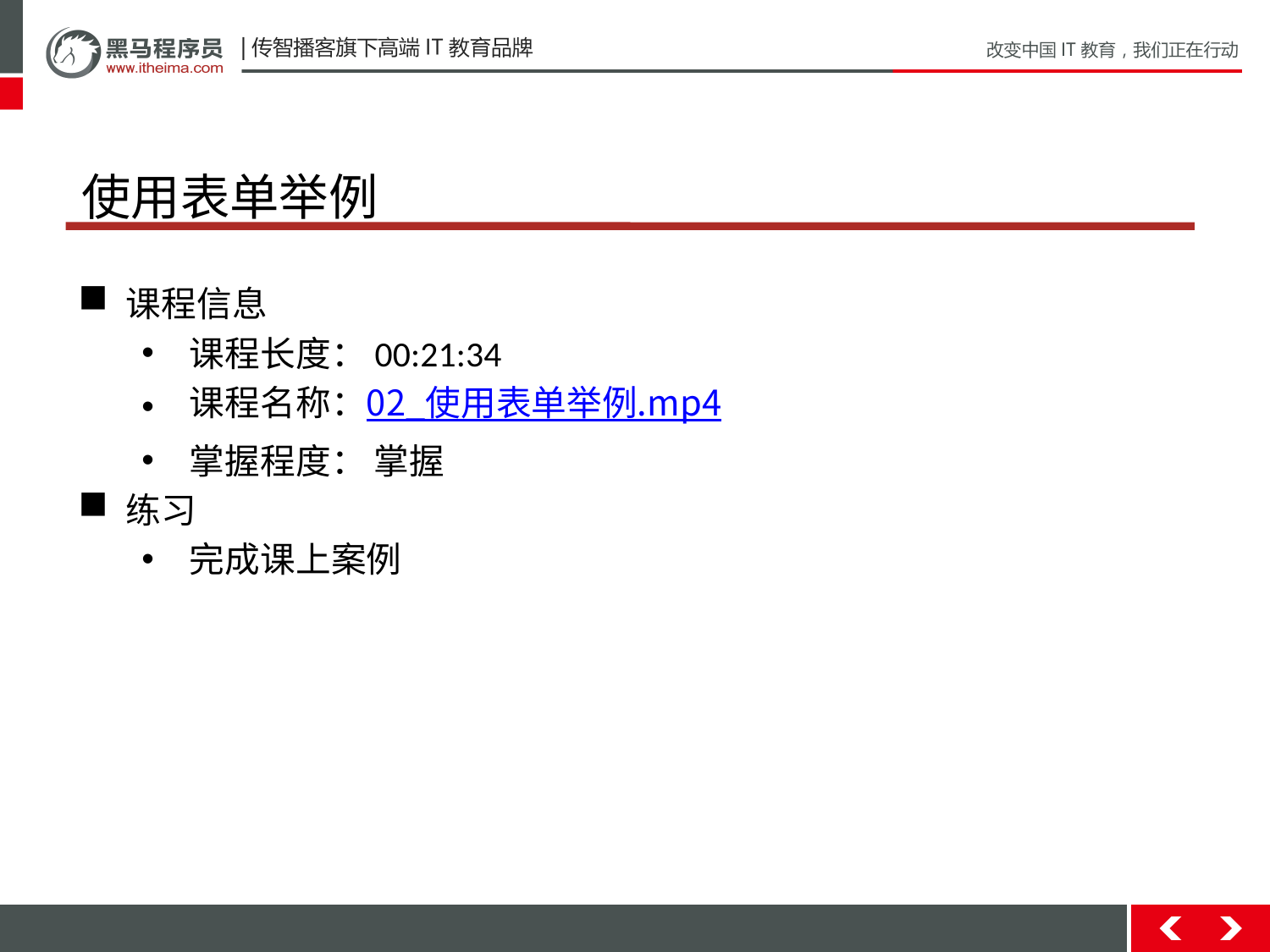

# 使用表单举例

课程信息
课程长度：00:21:34
课程名称：02_使用表单举例.mp4
掌握程度： 掌握
练习
完成课上案例